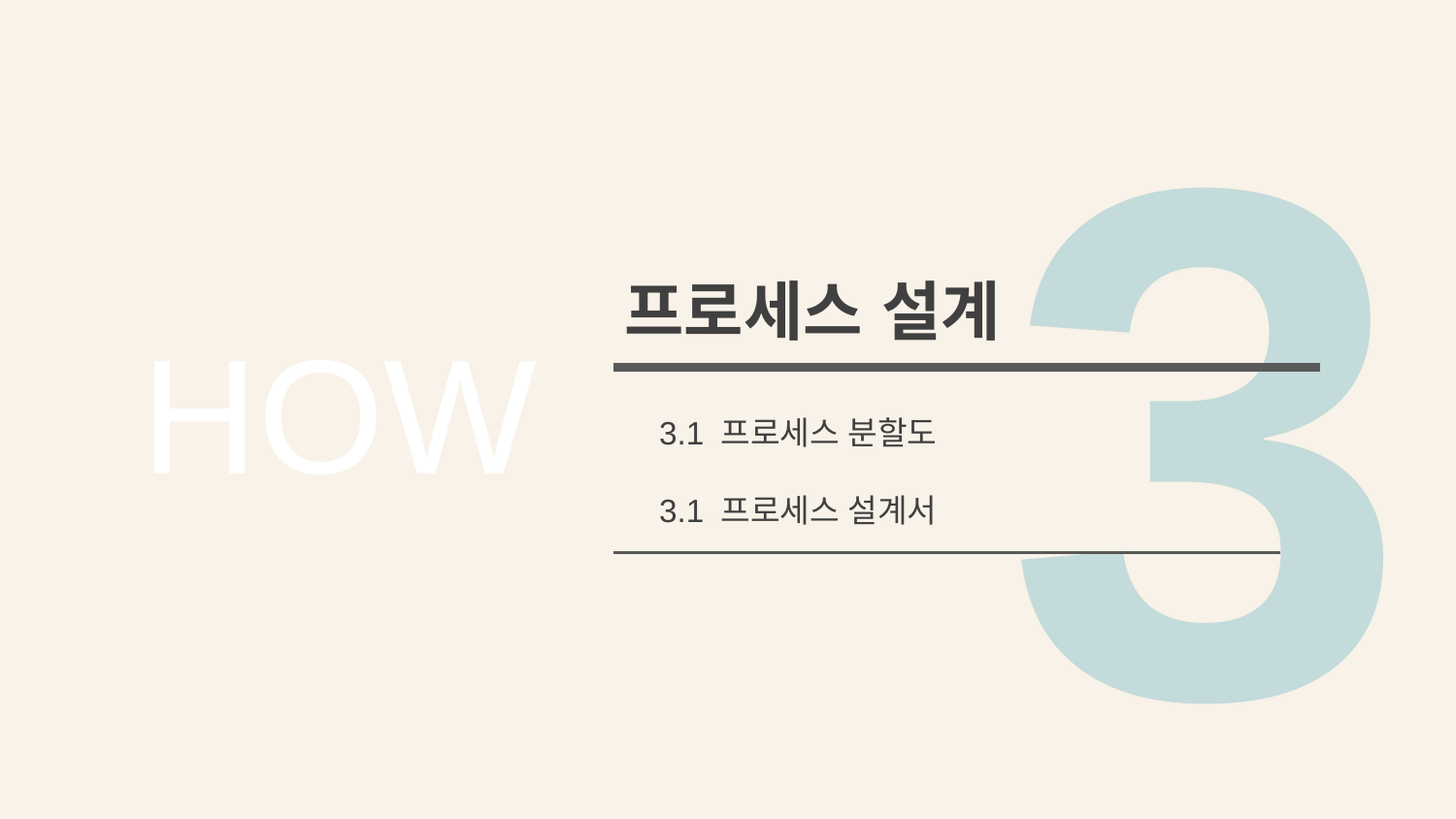

3
프로세스 설계
HOW
3.1 프로세스 분할도

3.1 프로세스 설계서